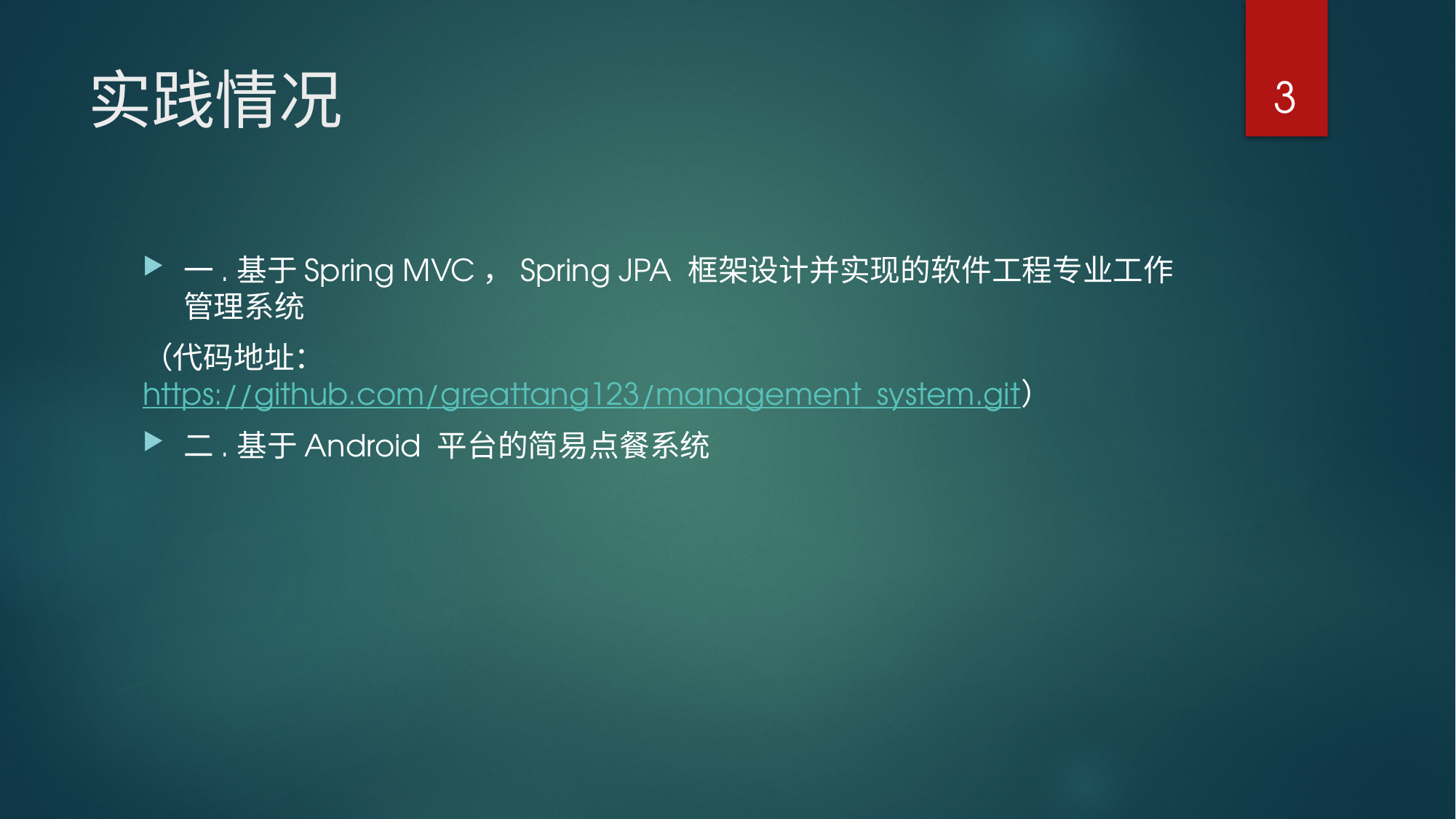

3
# 实践情况
一.基于Spring MVC，Spring JPA 框架设计并实现的软件工程专业工作管理系统
（代码地址：https://github.com/greattang123/management_system.git）
二.基于Android 平台的简易点餐系统